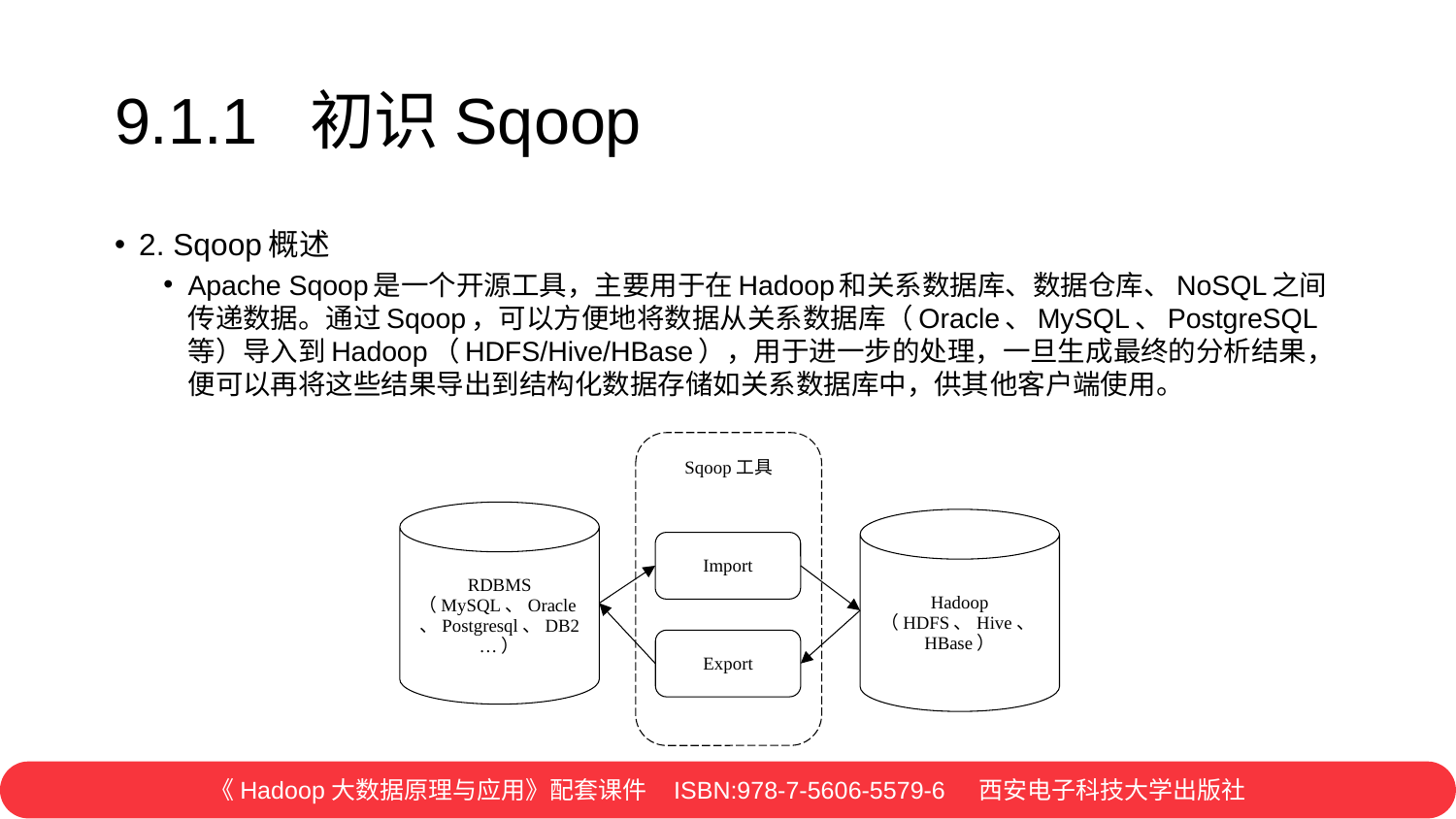

# 9.1.1  初识Sqoop
2. Sqoop概述
Apache Sqoop是一个开源工具，主要用于在Hadoop和关系数据库、数据仓库、NoSQL之间传递数据。通过Sqoop，可以方便地将数据从关系数据库（Oracle、MySQL、PostgreSQL等）导入到Hadoop（HDFS/Hive/HBase），用于进一步的处理，一旦生成最终的分析结果，便可以再将这些结果导出到结构化数据存储如关系数据库中，供其他客户端使用。

Sqoop工具

RDBMS
（MySQL、Oracle、Postgresql、DB2…）
Hadoop
（HDFS、Hive、HBase）
Import
Export